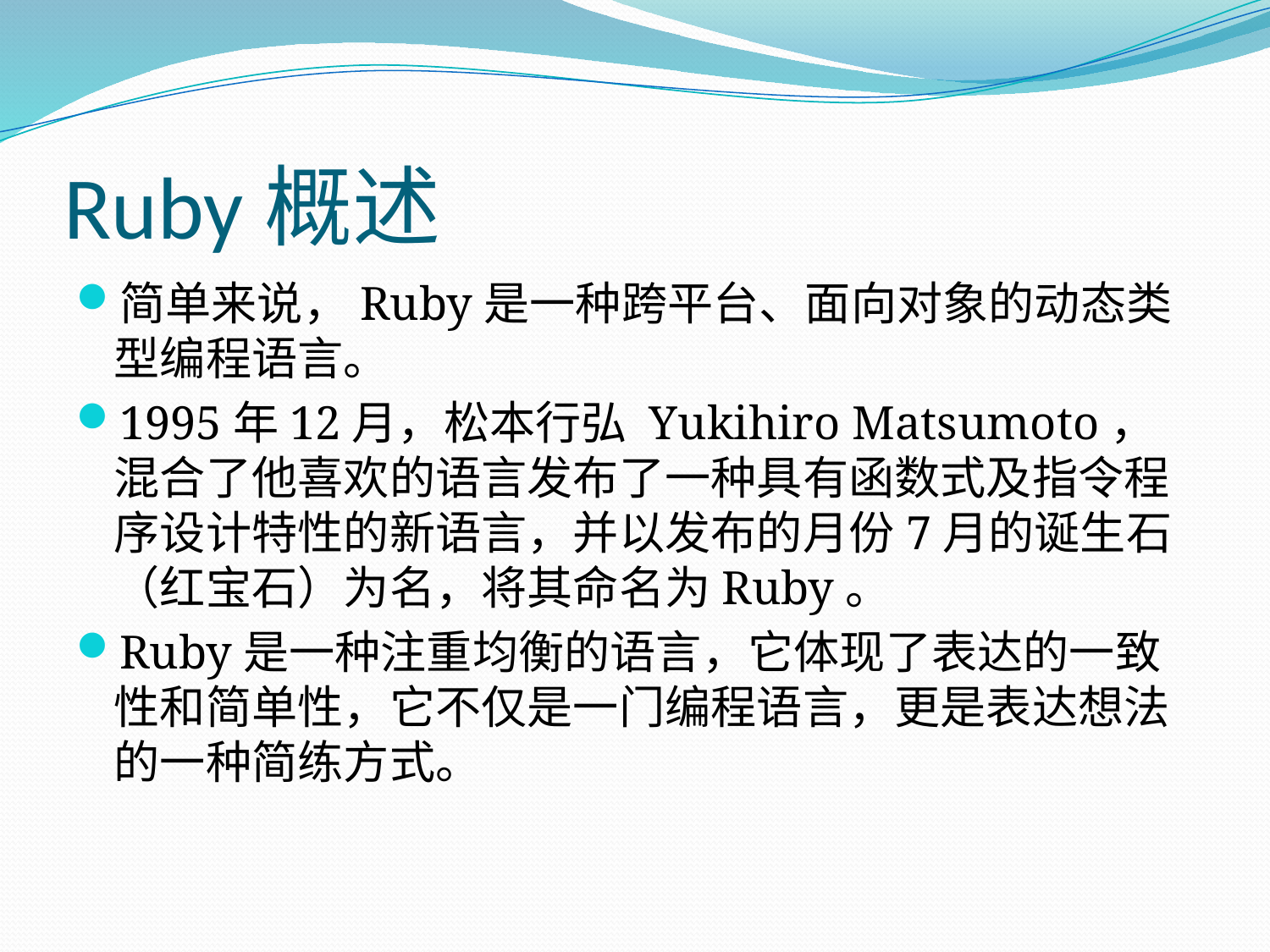

# Ruby概述
简单来说，Ruby是一种跨平台、面向对象的动态类型编程语言。
1995年12月，松本行弘 Yukihiro Matsumoto，混合了他喜欢的语言发布了一种具有函数式及指令程序设计特性的新语言，并以发布的月份7月的诞生石（红宝石）为名，将其命名为Ruby。
Ruby是一种注重均衡的语言，它体现了表达的一致性和简单性，它不仅是一门编程语言，更是表达想法的一种简练方式。